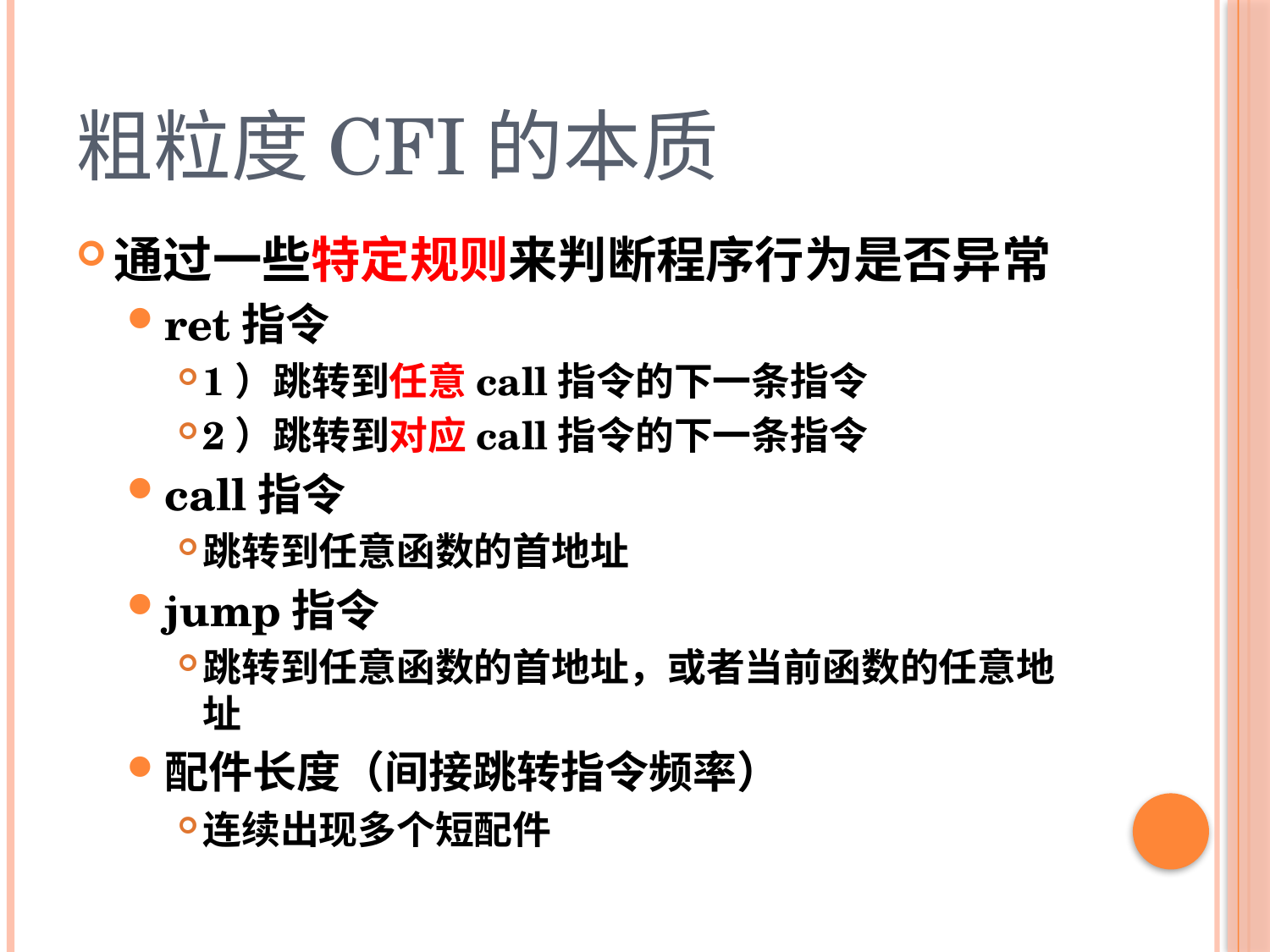

# 粗粒度CFI的本质
通过一些特定规则来判断程序行为是否异常
ret指令
1）跳转到任意call指令的下一条指令
2）跳转到对应call指令的下一条指令
call指令
跳转到任意函数的首地址
jump指令
跳转到任意函数的首地址，或者当前函数的任意地址
配件长度（间接跳转指令频率）
连续出现多个短配件